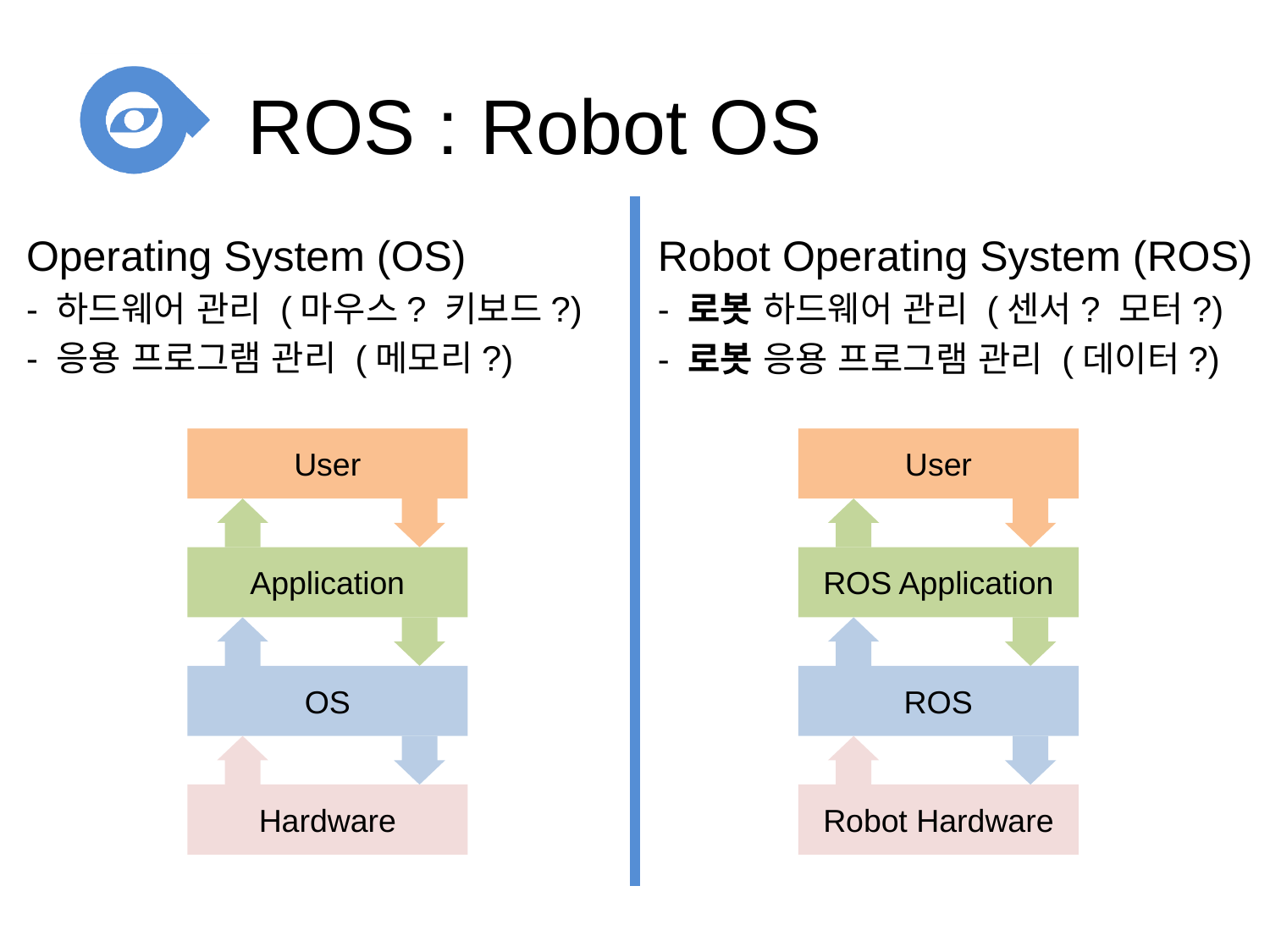

# ROS : Robot OS
Robot Operating System (ROS)
- 로봇 하드웨어 관리 (센서? 모터?)
- 로봇 응용 프로그램 관리 (데이터?)
User

ROS Application

ROS

Robot Hardware
Operating System (OS)
- 하드웨어 관리 (마우스? 키보드?)
- 응용 프로그램 관리 (메모리?)
User

Application

OS

Hardware